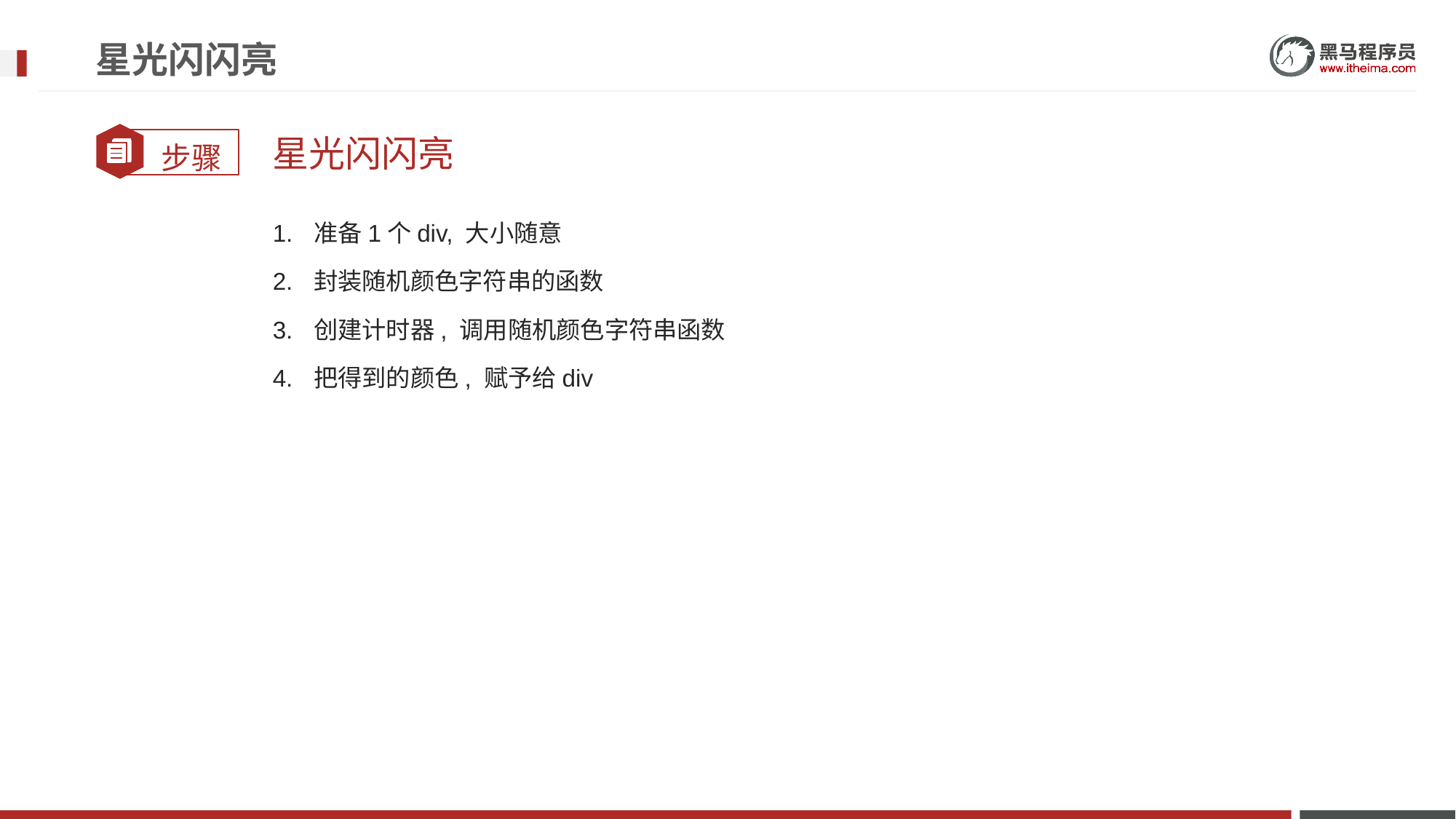

# 星光闪闪亮
星光闪闪亮
准备1个div, 大小随意
封装随机颜色字符串的函数
创建计时器, 调用随机颜色字符串函数
把得到的颜色, 赋予给div